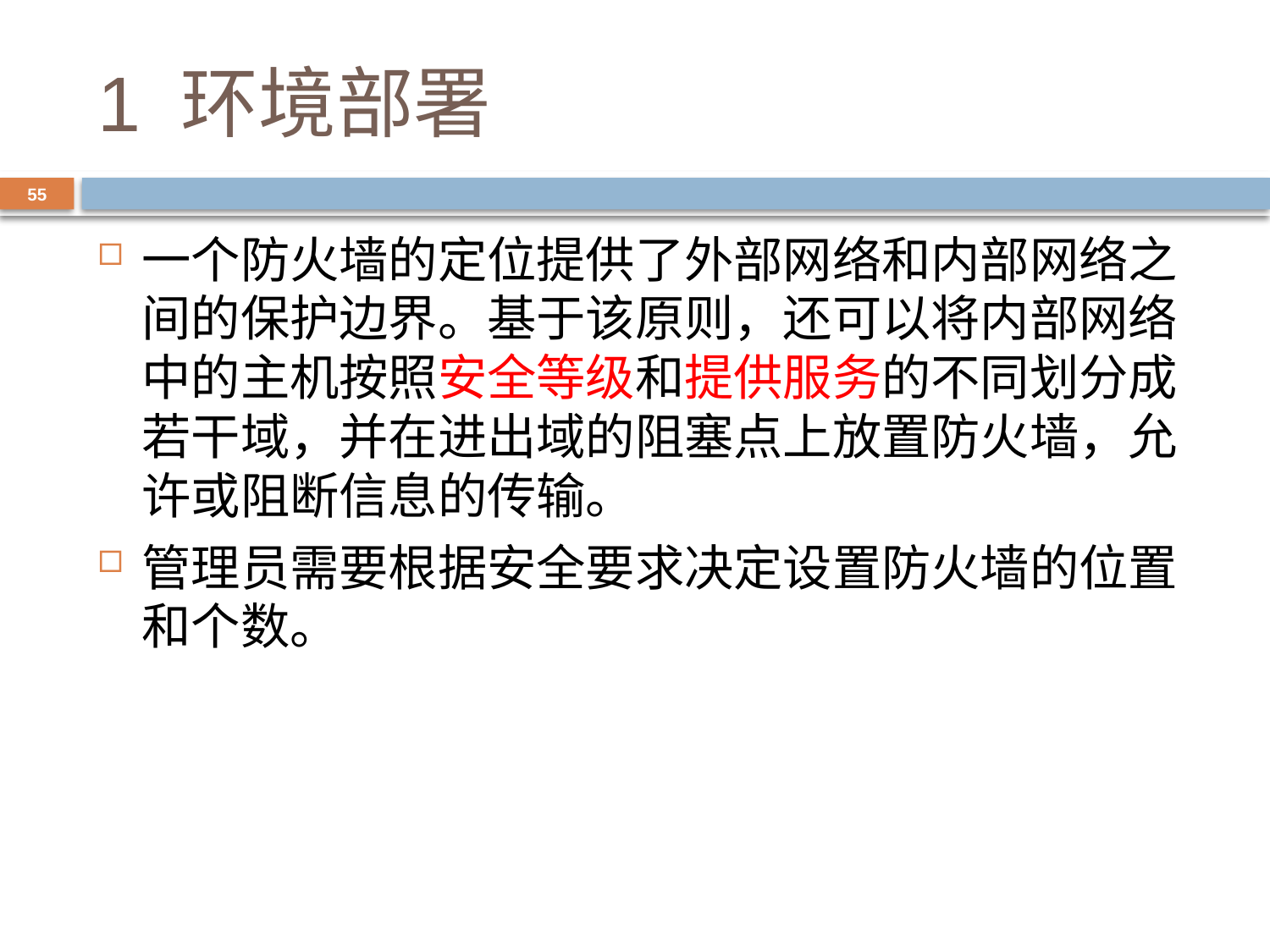

# 1 环境部署
55
一个防火墙的定位提供了外部网络和内部网络之间的保护边界。基于该原则，还可以将内部网络中的主机按照安全等级和提供服务的不同划分成若干域，并在进出域的阻塞点上放置防火墙，允许或阻断信息的传输。
管理员需要根据安全要求决定设置防火墙的位置和个数。